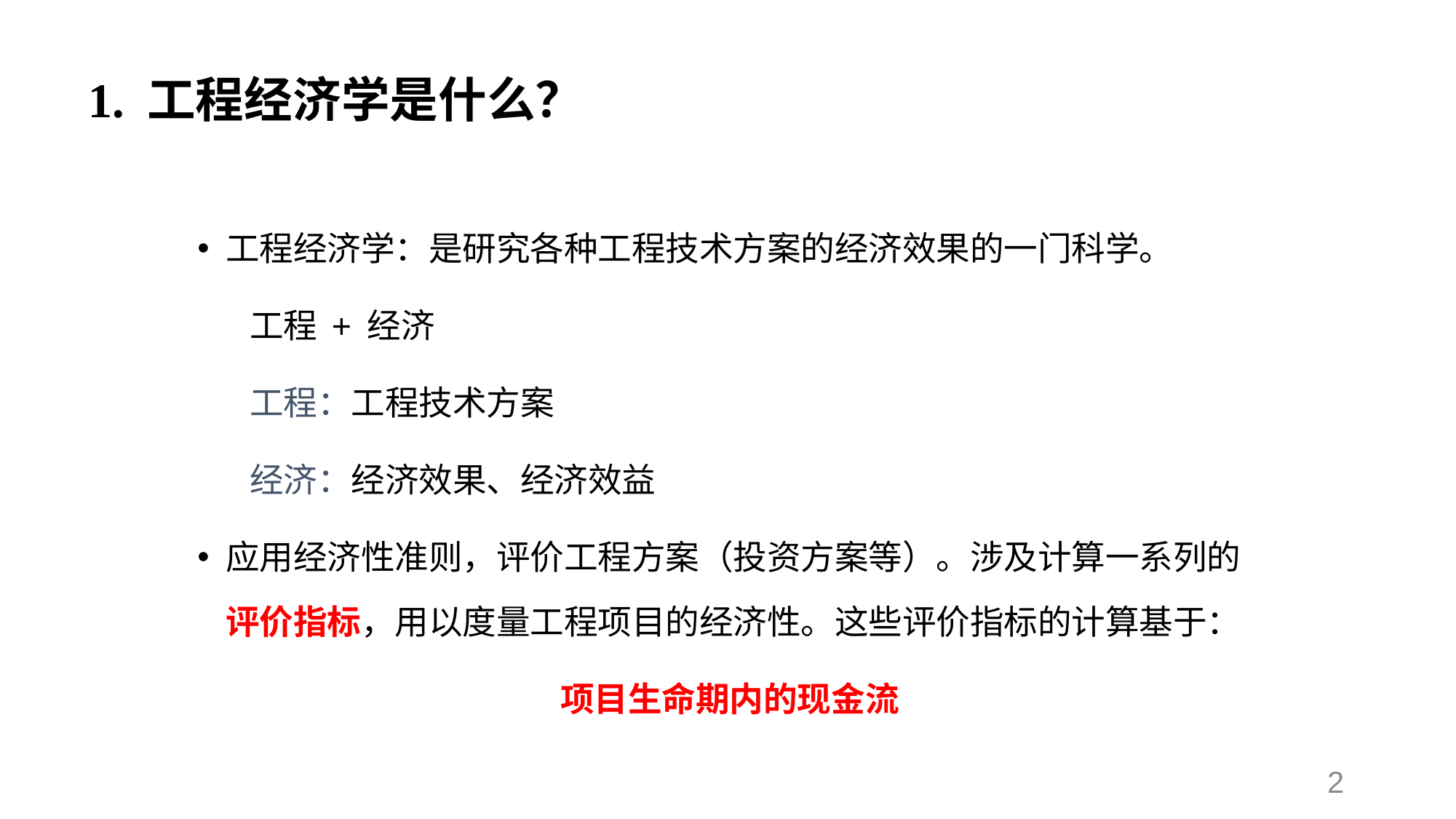

# 1. 工程经济学是什么？
工程经济学：是研究各种工程技术方案的经济效果的一门科学。
      工程 + 经济
      工程：工程技术方案
      经济：经济效果、经济效益
应用经济性准则，评价工程方案（投资方案等）。涉及计算一系列的评价指标，用以度量工程项目的经济性。这些评价指标的计算基于：
项目生命期内的现金流

2